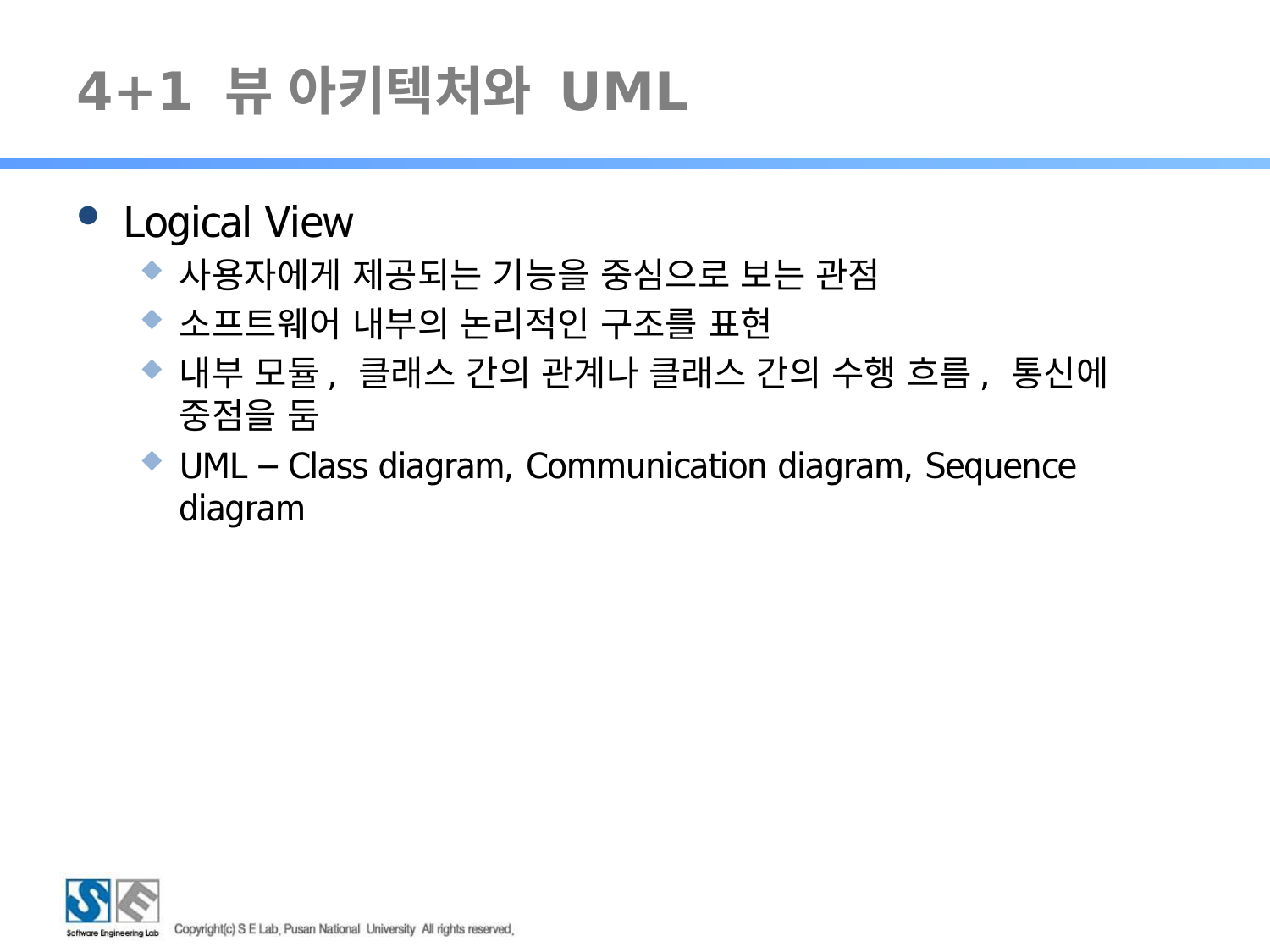

# 4+1 뷰 아키텍처와 UML
Logical View
사용자에게 제공되는 기능을 중심으로 보는 관점
소프트웨어 내부의 논리적인 구조를 표현
내부 모듈, 클래스 간의 관계나 클래스 간의 수행 흐름, 통신에 중점을 둠
UML – Class diagram, Communication diagram, Sequence diagram